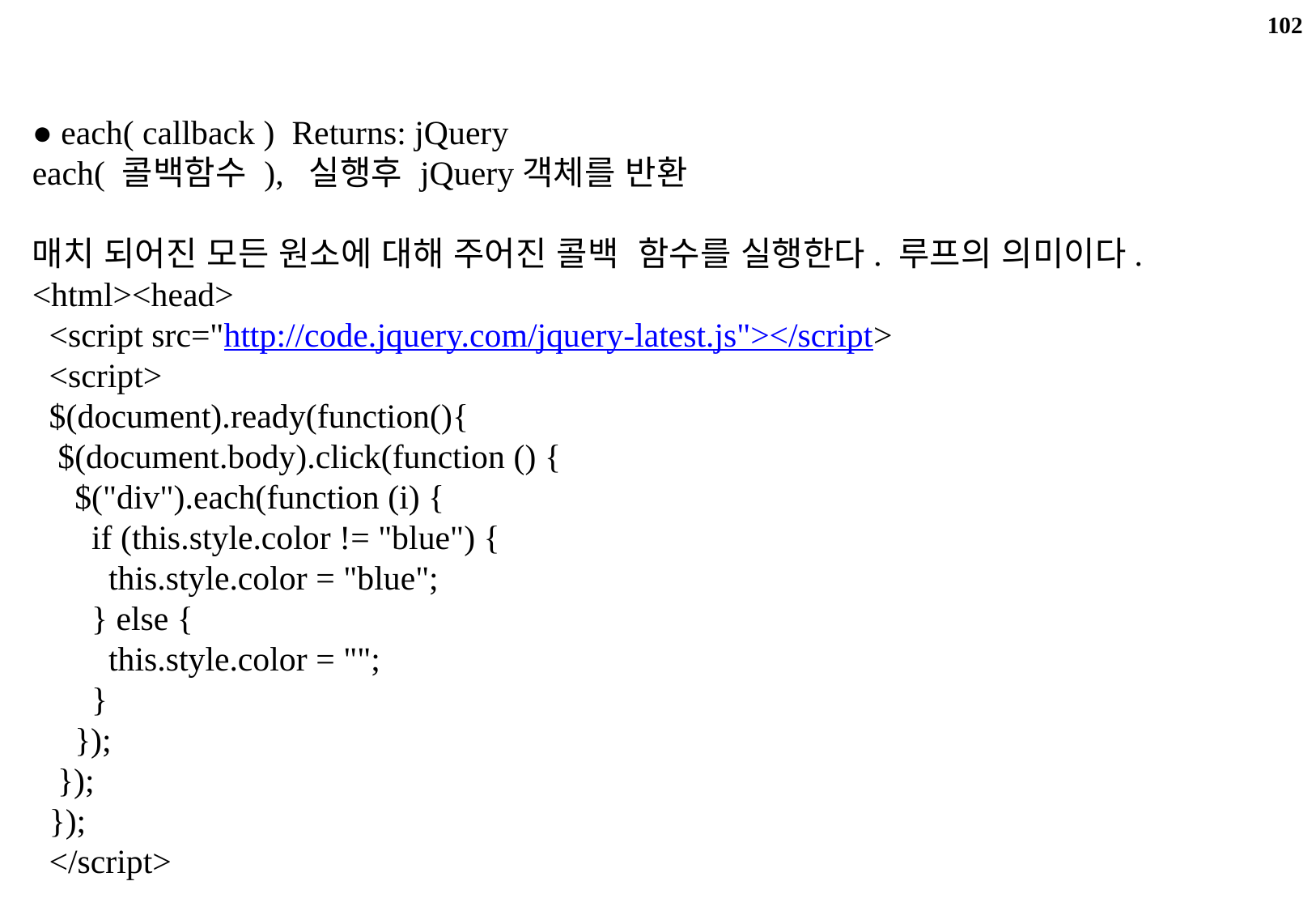

102
JQuery
● each( callback )  Returns: jQuery
each( 콜백함수 ),  실행후 jQuery객체를 반환
매치 되어진 모든 원소에 대해 주어진 콜백  함수를 실행한다. 루프의 의미이다.
<html><head>
  <script src="http://code.jquery.com/jquery-latest.js"></script>
  <script>
  $(document).ready(function(){
   $(document.body).click(function () {
     $("div").each(function (i) {
       if (this.style.color != "blue") {
         this.style.color = "blue";
       } else {
         this.style.color = "";
       }
     });
   });
  });
  </script>